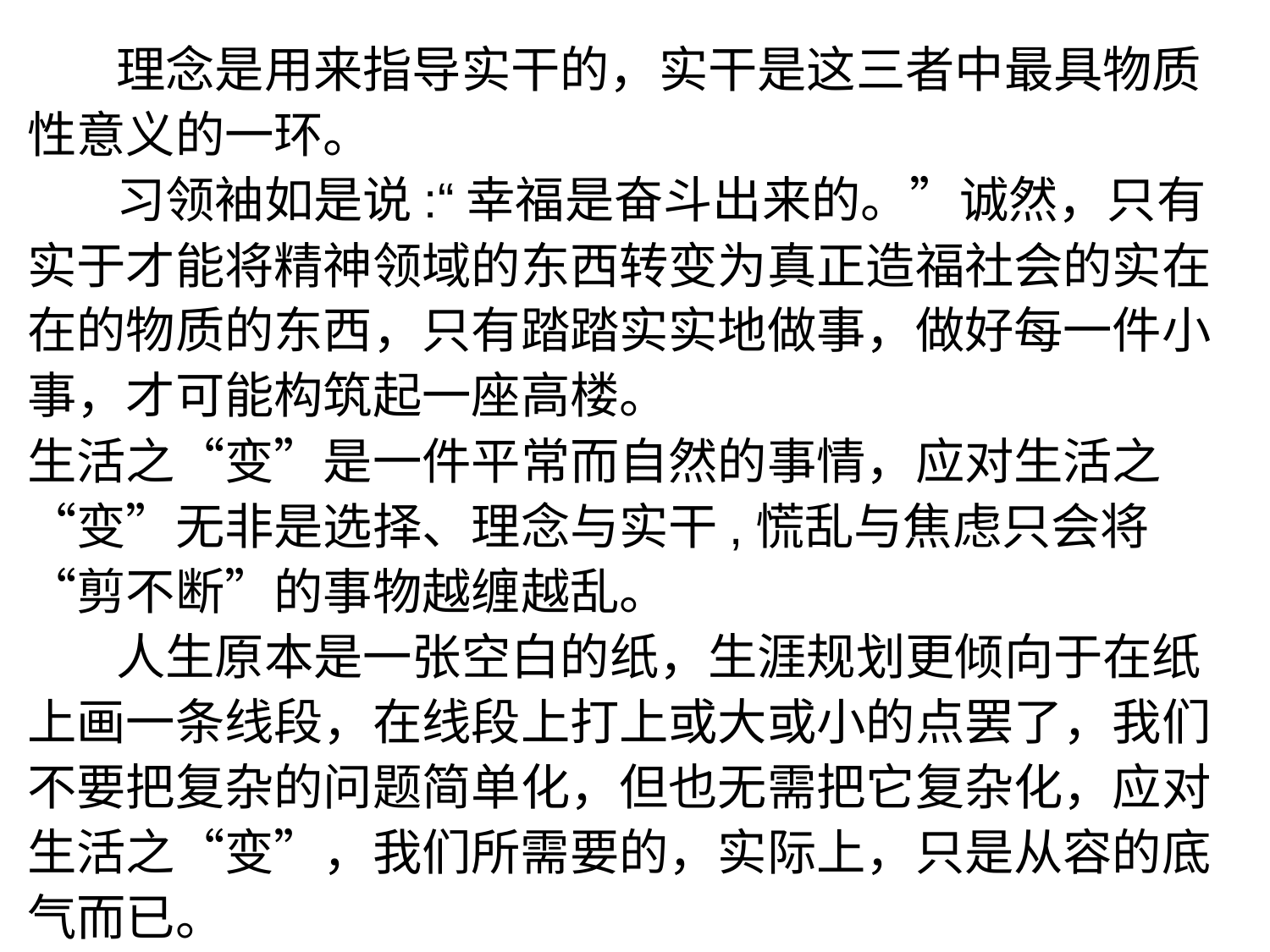

理念是用来指导实干的，实干是这三者中最具物质性意义的一环。
       习领袖如是说:“幸福是奋斗出来的。”诚然，只有实于才能将精神领域的东西转变为真正造福社会的实在在的物质的东西，只有踏踏实实地做事，做好每一件小事，才可能构筑起一座高楼。
生活之“变”是一件平常而自然的事情，应对生活之“变”无非是选择、理念与实干,慌乱与焦虑只会将“剪不断”的事物越缠越乱。
       人生原本是一张空白的纸，生涯规划更倾向于在纸上画一条线段，在线段上打上或大或小的点罢了，我们不要把复杂的问题简单化，但也无需把它复杂化，应对生活之“变”，我们所需要的，实际上，只是从容的底气而已。